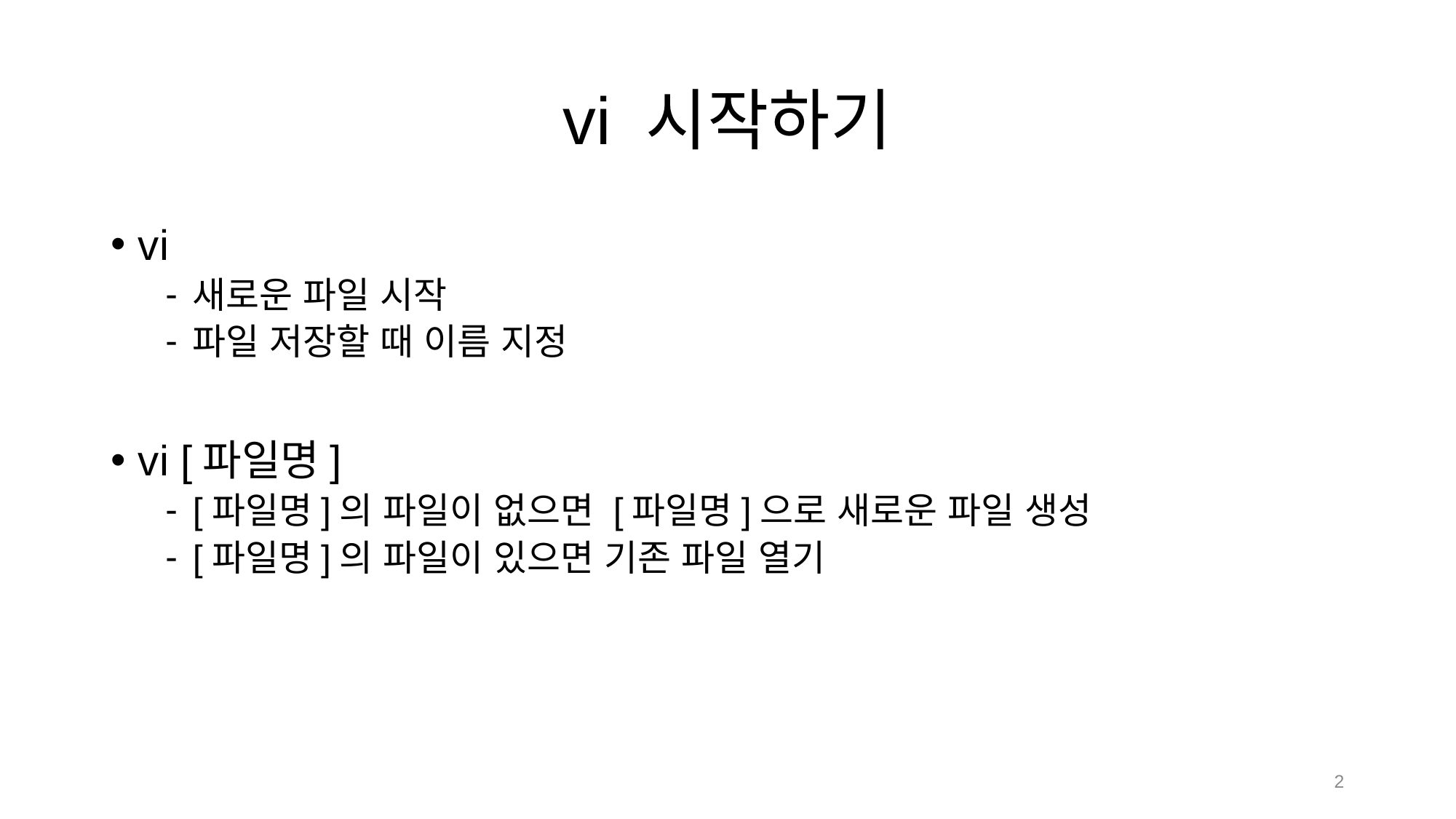

# vi 시작하기
vi
새로운 파일 시작
파일 저장할 때 이름 지정

vi [파일명]
[파일명]의 파일이 없으면 [파일명]으로 새로운 파일 생성
[파일명]의 파일이 있으면 기존 파일 열기
2